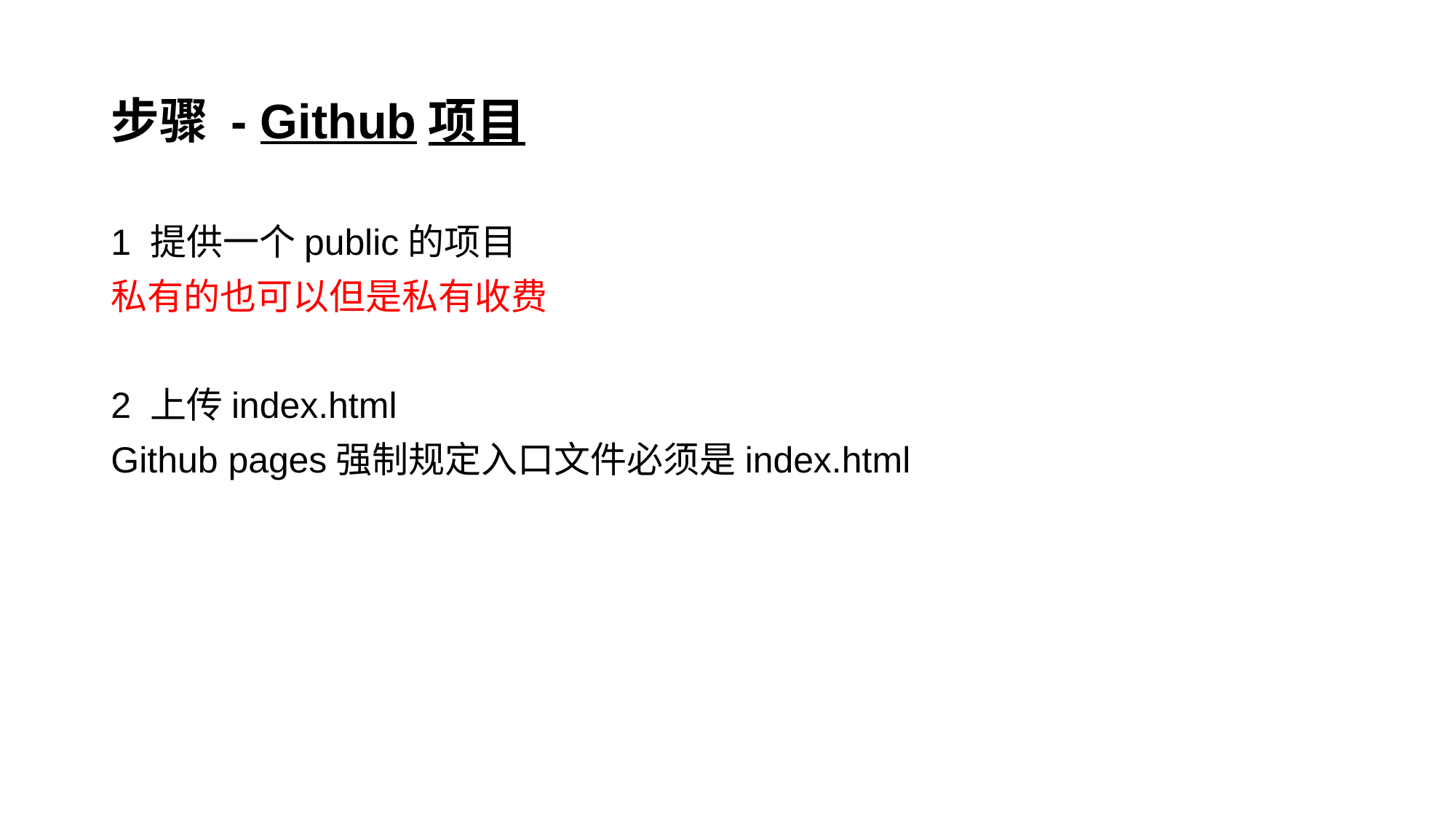

# 步骤 - Github项目
1 提供一个public的项目
私有的也可以但是私有收费

2 上传index.html
Github pages强制规定入口文件必须是index.html